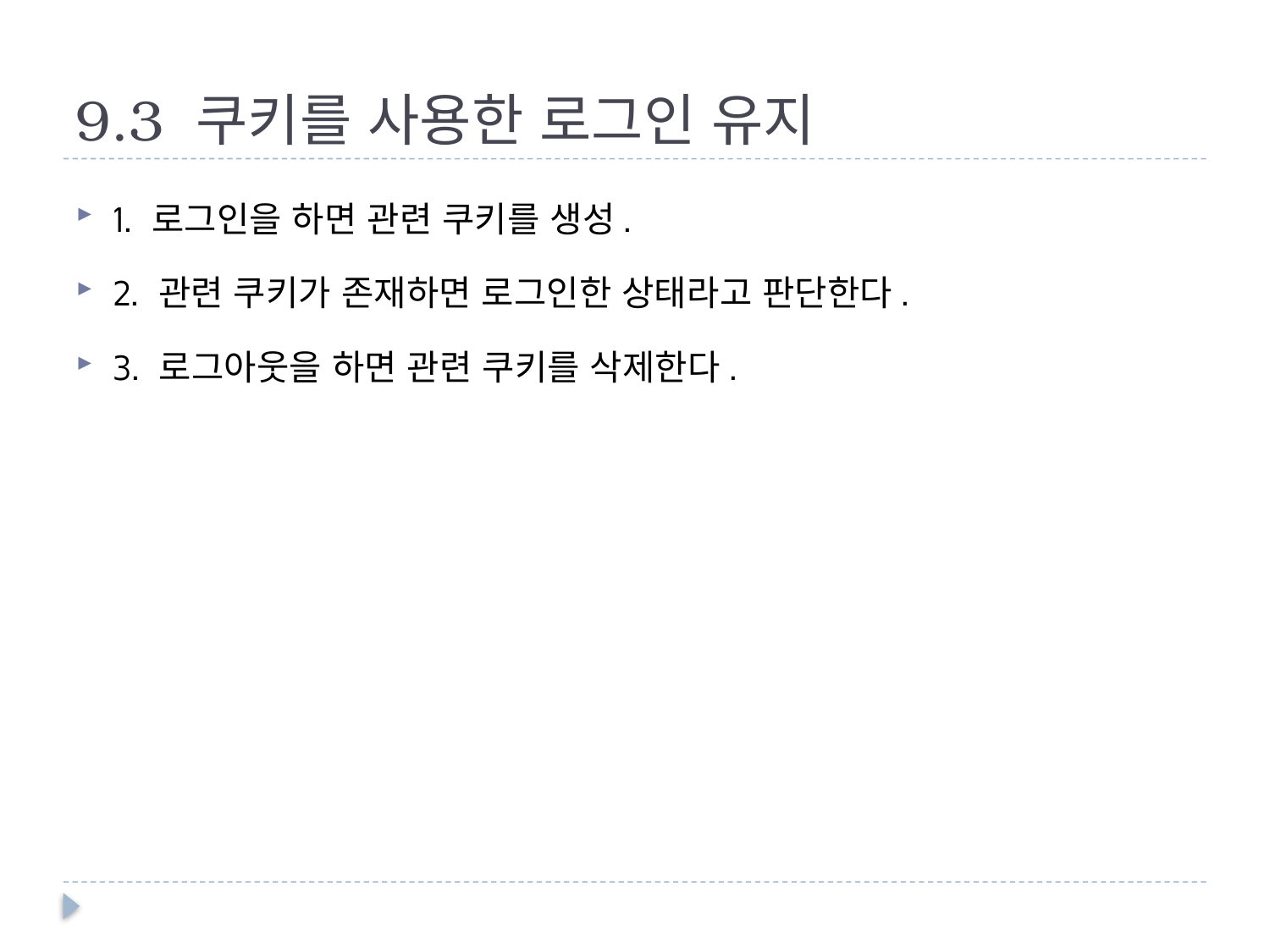

# 9.3 쿠키를 사용한 로그인 유지
1. 로그인을 하면 관련 쿠키를 생성.
2. 관련 쿠키가 존재하면 로그인한 상태라고 판단한다.
3. 로그아웃을 하면 관련 쿠키를 삭제한다.